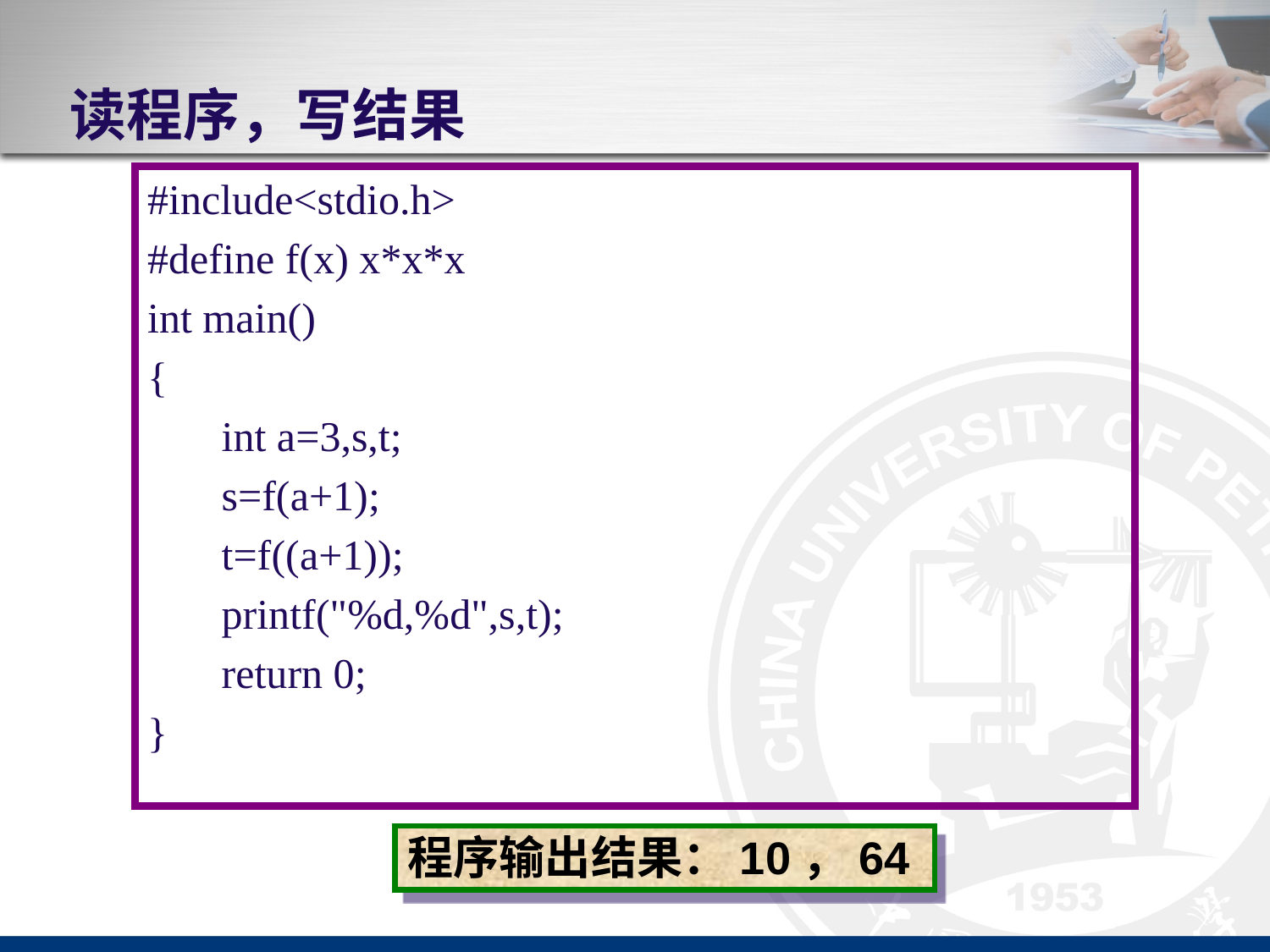

# 读程序，写结果
#include<stdio.h>
#define f(x) x*x*x
int main()
{
       int a=3,s,t;
       s=f(a+1);
       t=f((a+1));
       printf("%d,%d",s,t);
       return 0;
}
程序输出结果：10，64